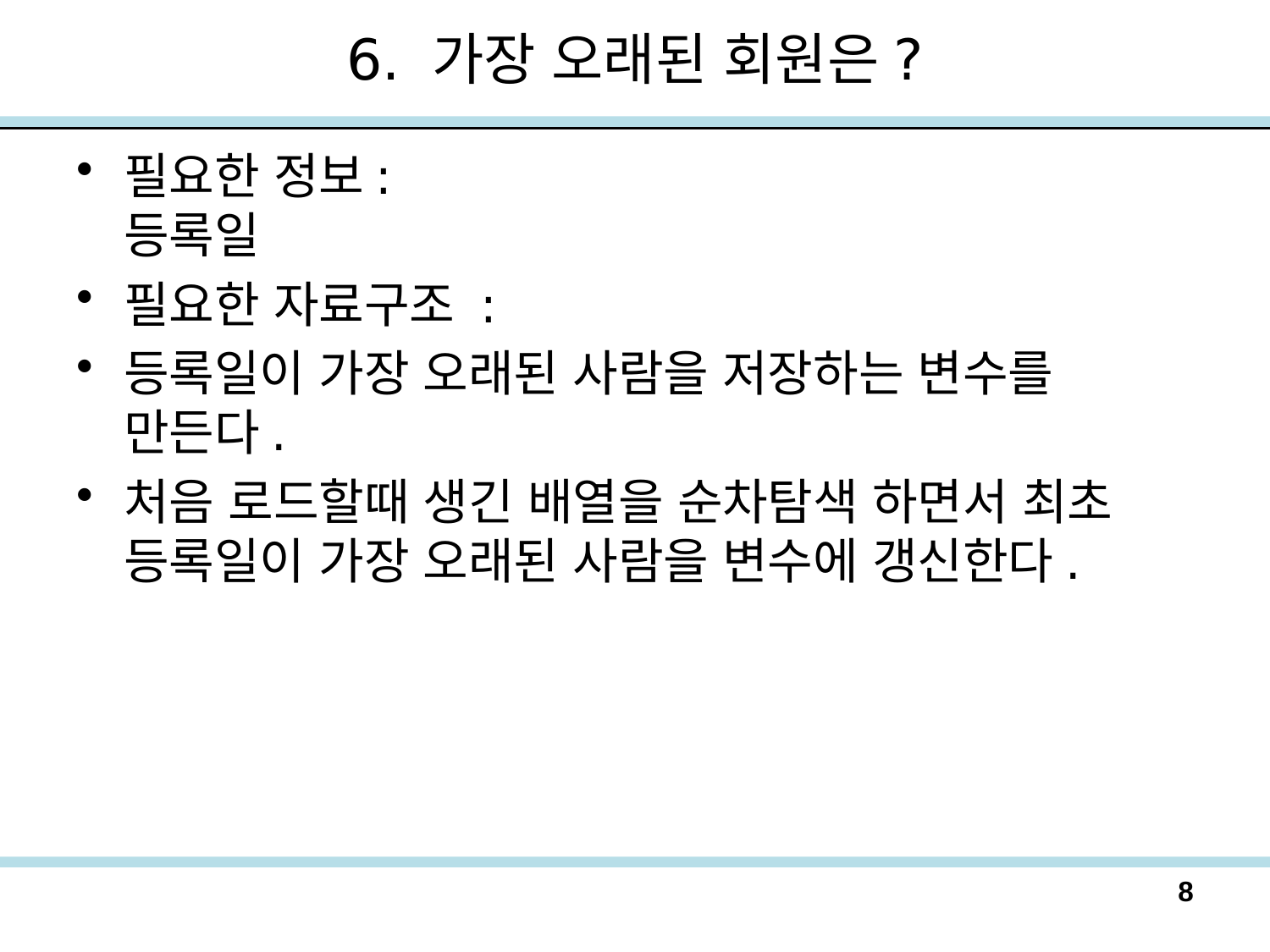

# 6. 가장 오래된 회원은?
필요한 정보:
등록일
필요한 자료구조 :
등록일이 가장 오래된 사람을 저장하는 변수를 만든다.
처음 로드할때 생긴 배열을 순차탐색 하면서 최초 등록일이 가장 오래된 사람을 변수에 갱신한다.
8